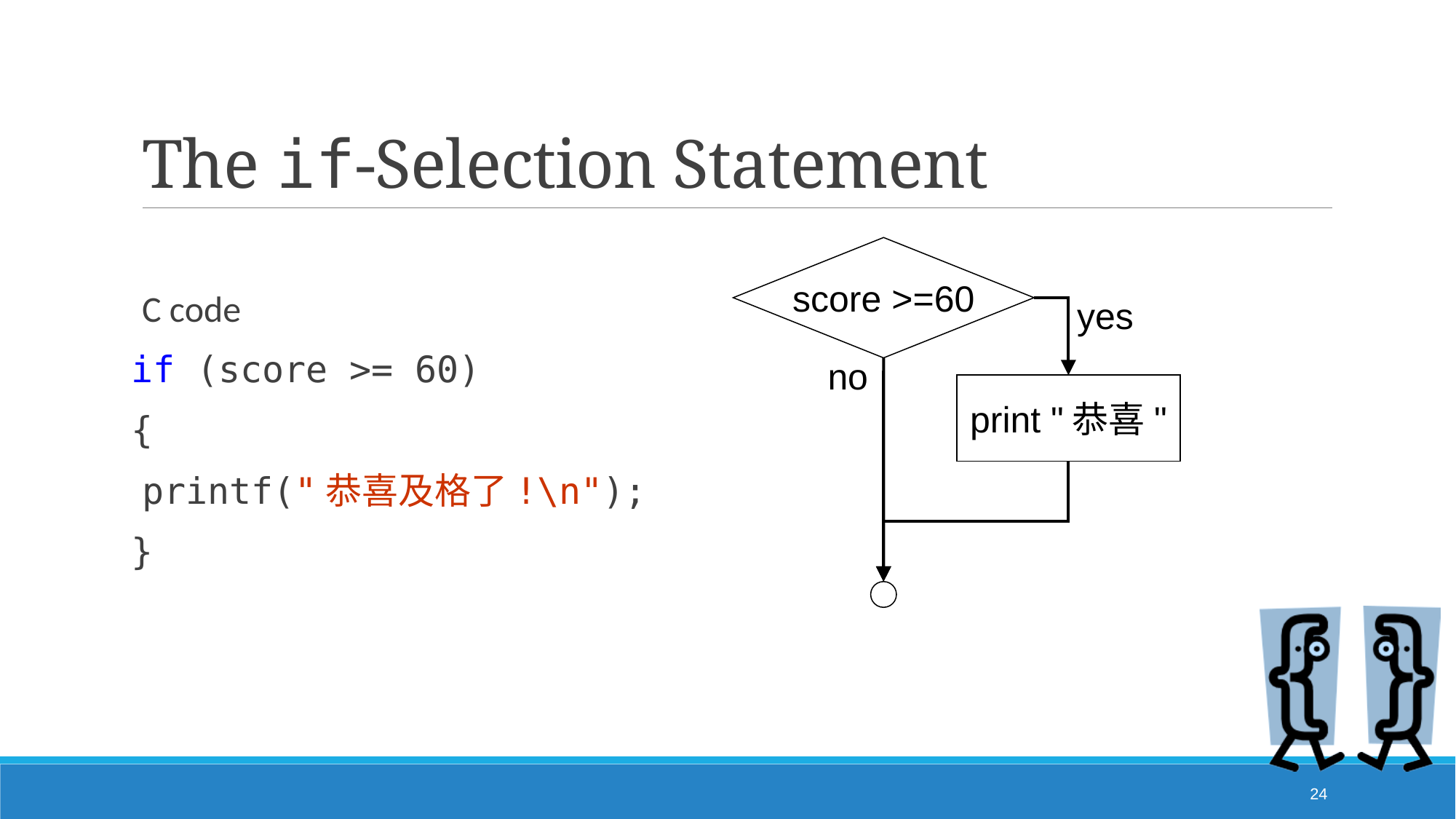

# The if-Selection Statement

C code
if (score >= 60)
{
	printf("恭喜及格了!\n");
}

score >=60
yes
no
print "恭喜"

24